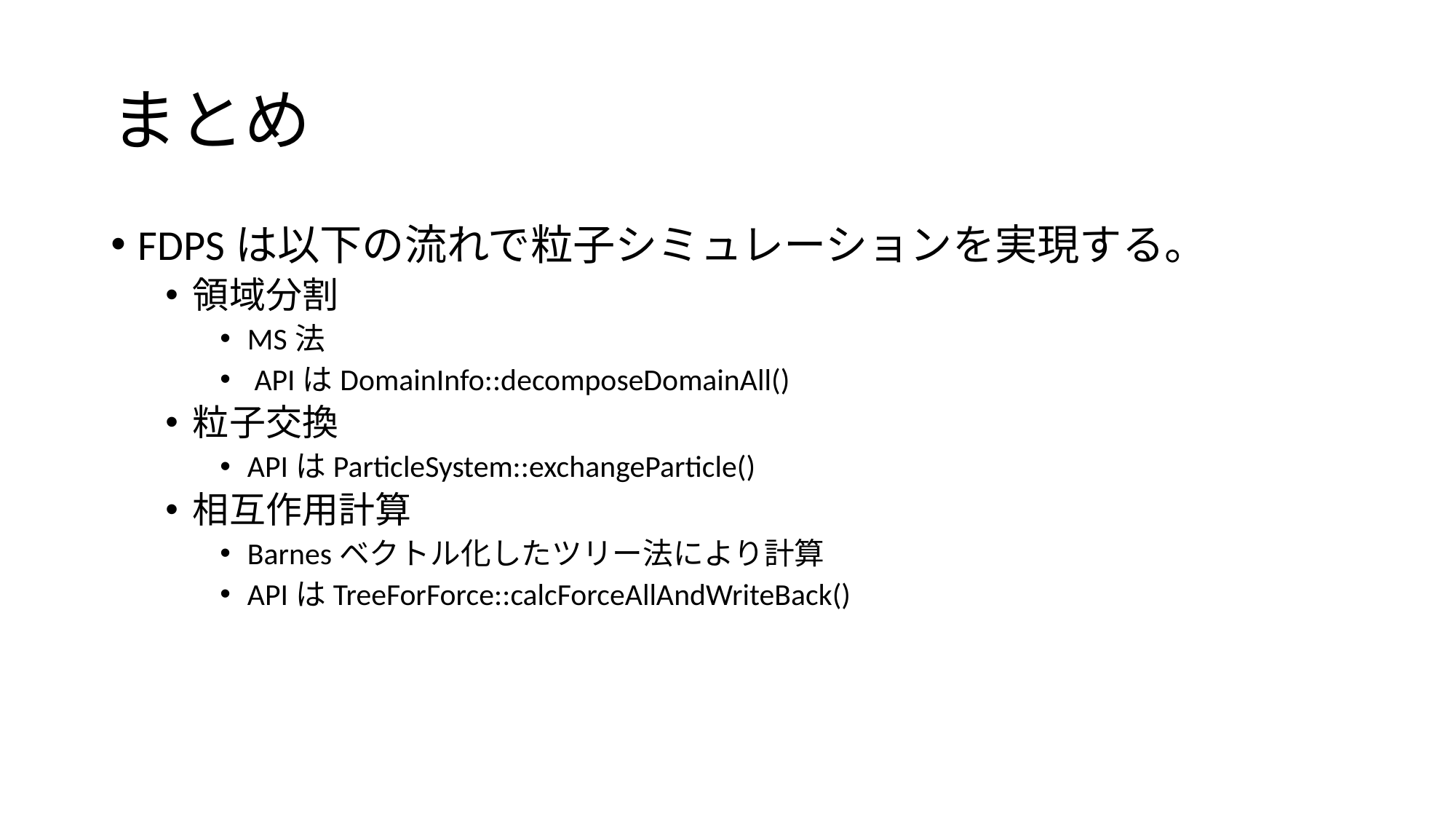

# まとめ
FDPSは以下の流れで粒子シミュレーションを実現する。
領域分割
MS法
 APIはDomainInfo::decomposeDomainAll()
粒子交換
APIはParticleSystem::exchangeParticle()
相互作用計算
Barnesベクトル化したツリー法により計算
APIはTreeForForce::calcForceAllAndWriteBack()